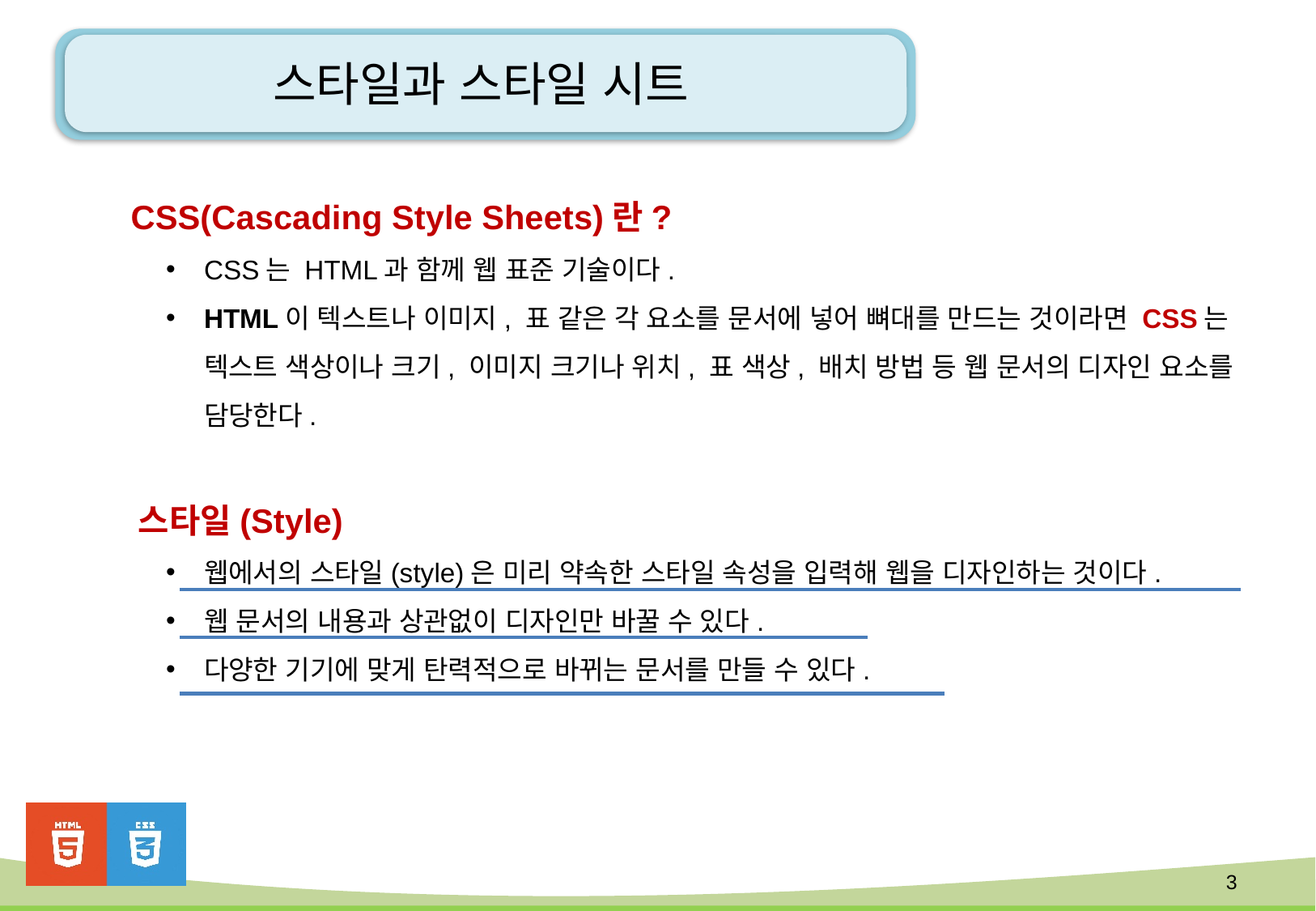

# 스타일과 스타일 시트
   CSS(Cascading Style Sheets)란?
CSS는 HTML과 함께 웹 표준 기술이다.
HTML이 텍스트나 이미지, 표 같은 각 요소를 문서에 넣어 뼈대를 만드는 것이라면 CSS는 텍스트 색상이나 크기, 이미지 크기나 위치, 표 색상, 배치 방법 등 웹 문서의 디자인 요소를 담당한다.

   스타일(Style)
웹에서의 스타일(style)은 미리 약속한 스타일 속성을 입력해 웹을 디자인하는 것이다.
웹 문서의 내용과 상관없이 디자인만 바꿀 수 있다.
다양한 기기에 맞게 탄력적으로 바뀌는 문서를 만들 수 있다.
3